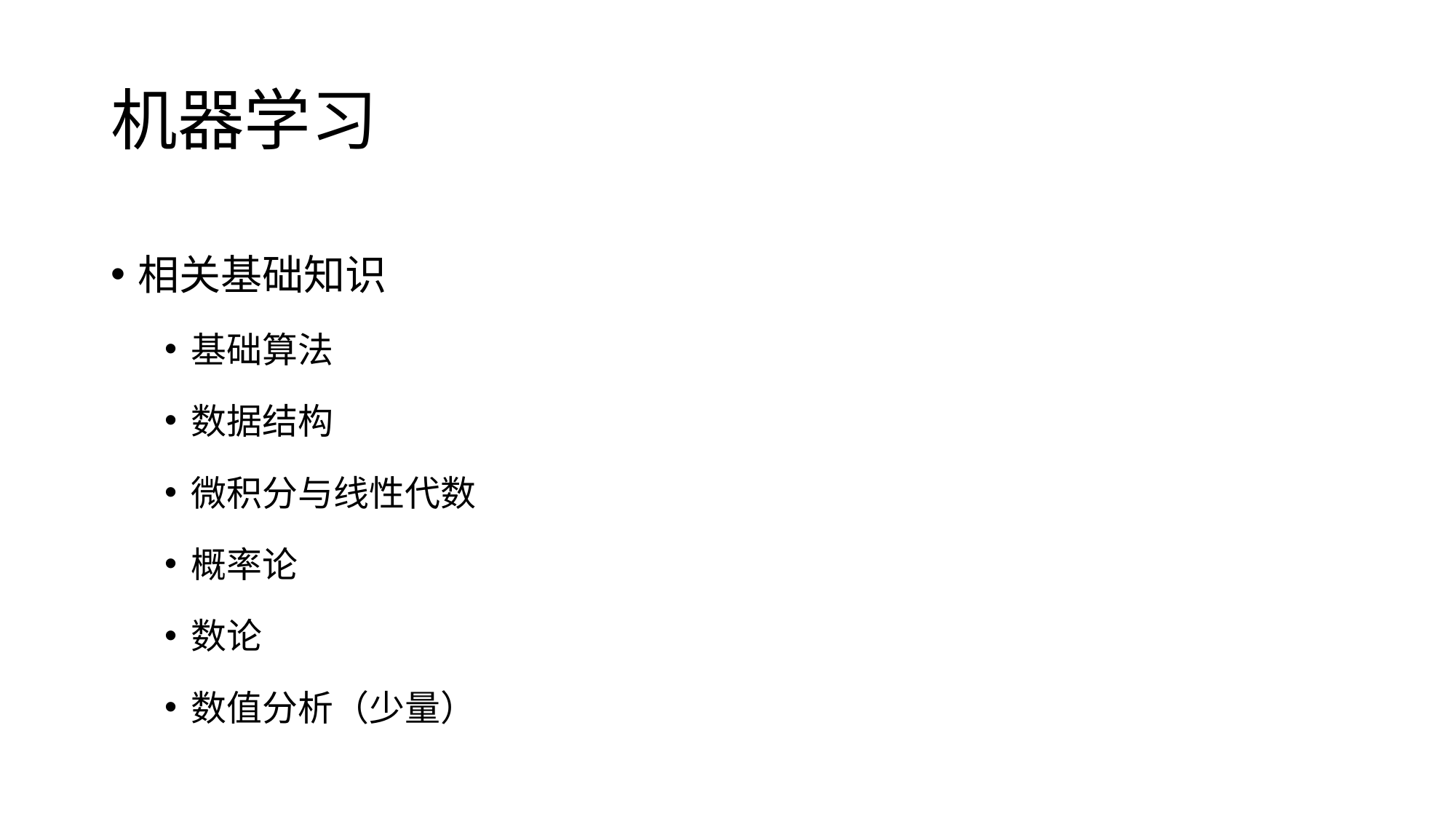

# 机器学习
相关基础知识
基础算法
数据结构
微积分与线性代数
概率论
数论
数值分析（少量）